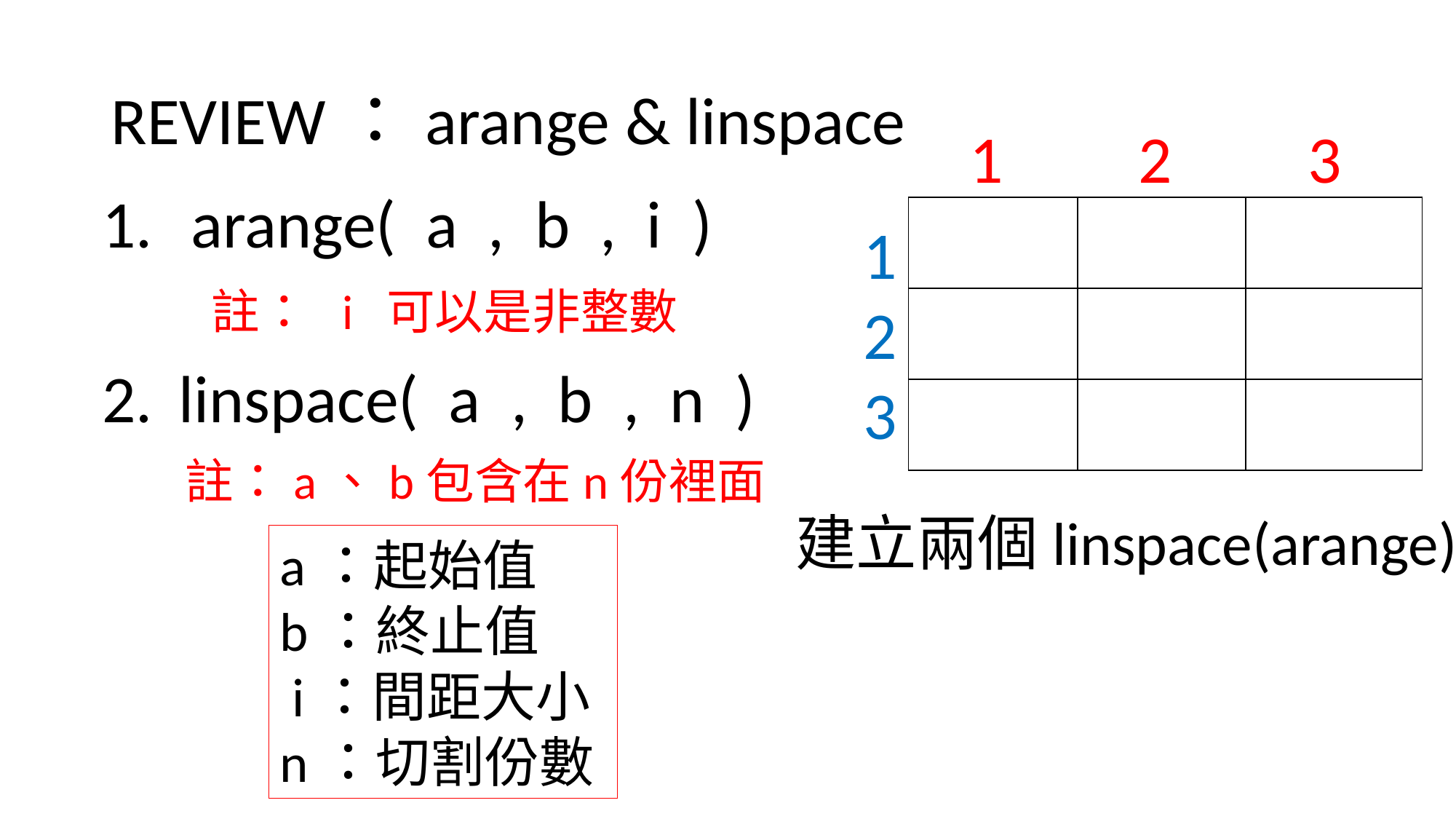

# REVIEW：arange & linspace
1         2         3
arange(  a  ,  b  ,  i  )

 linspace(  a  ,  b  ,  n  )

|  |  |  |
| --- | --- | --- |
|  |  |  |
|  |  |  |
1
2
3
註：  i  可以是非整數
註：a、b包含在n份裡面
建立兩個linspace(arange)
a：起始值
b：終止值
 i：間距大小
n：切割份數